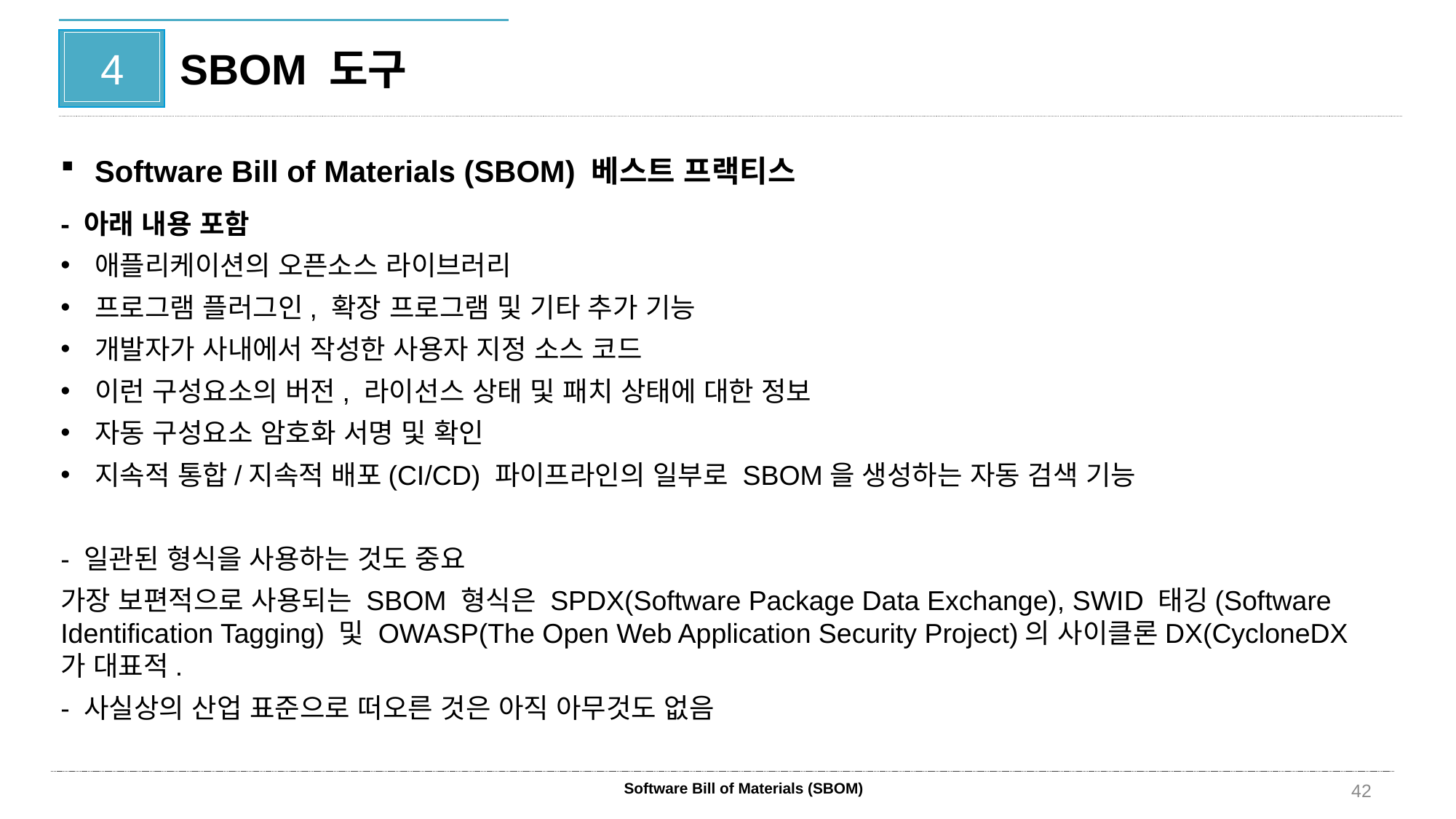

4
SBOM 도구
Software Bill of Materials (SBOM) 베스트 프랙티스
- 아래 내용 포함
애플리케이션의 오픈소스 라이브러리
프로그램 플러그인, 확장 프로그램 및 기타 추가 기능
개발자가 사내에서 작성한 사용자 지정 소스 코드
이런 구성요소의 버전, 라이선스 상태 및 패치 상태에 대한 정보
자동 구성요소 암호화 서명 및 확인
지속적 통합/지속적 배포(CI/CD) 파이프라인의 일부로 SBOM을 생성하는 자동 검색 기능

- 일관된 형식을 사용하는 것도 중요
가장 보편적으로 사용되는 SBOM 형식은 SPDX(Software Package Data Exchange), SWID 태깅(Software Identification Tagging) 및 OWASP(The Open Web Application Security Project)의 사이클론DX(CycloneDX가 대표적.
- 사실상의 산업 표준으로 떠오른 것은 아직 아무것도 없음